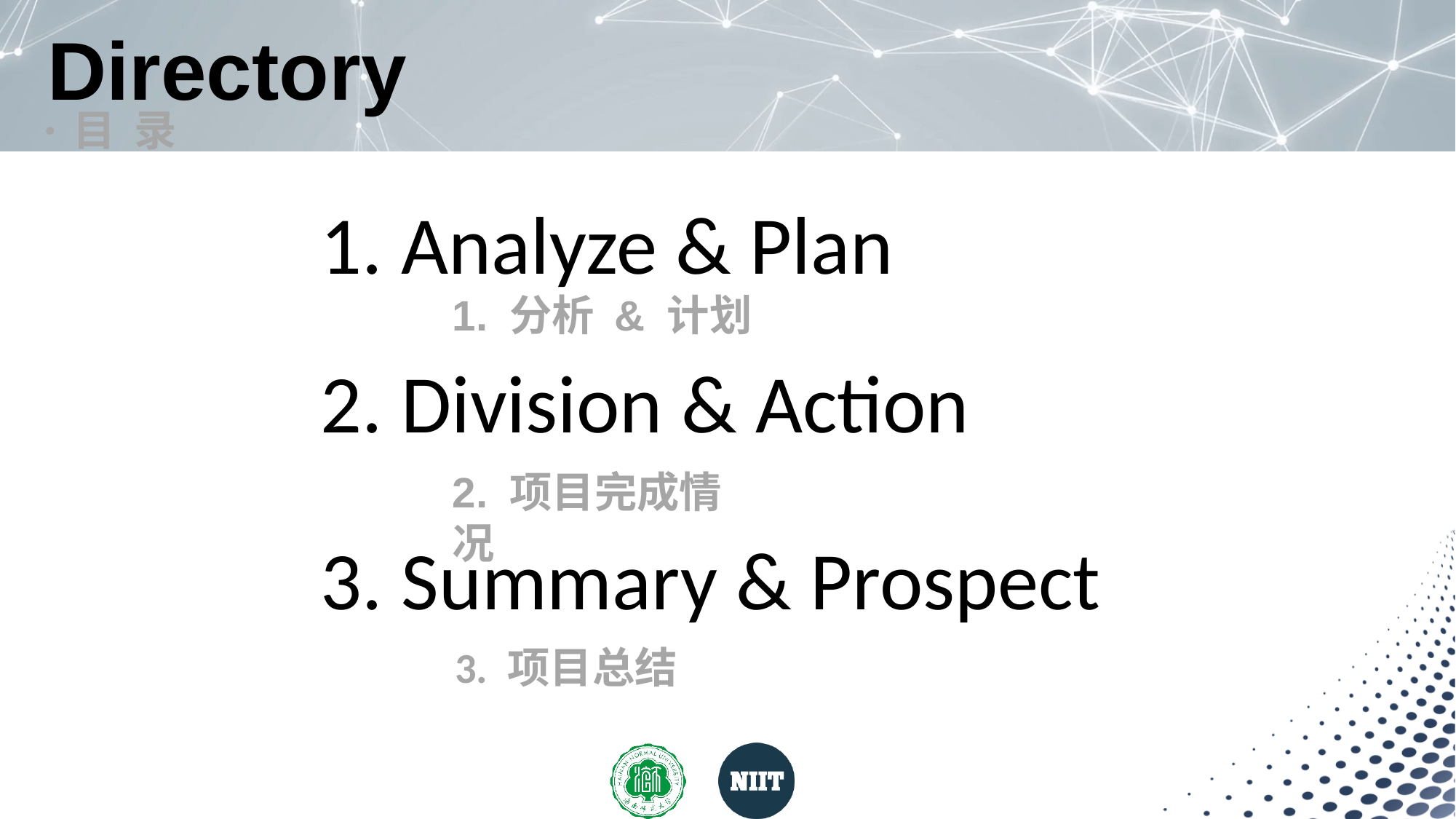

# Directory
·目  录
1. Analyze & Plan

1. 分析 & 计划
2. Division & Action

2. 项目完成情况
3. Summary & Prospect
3. 项目总结